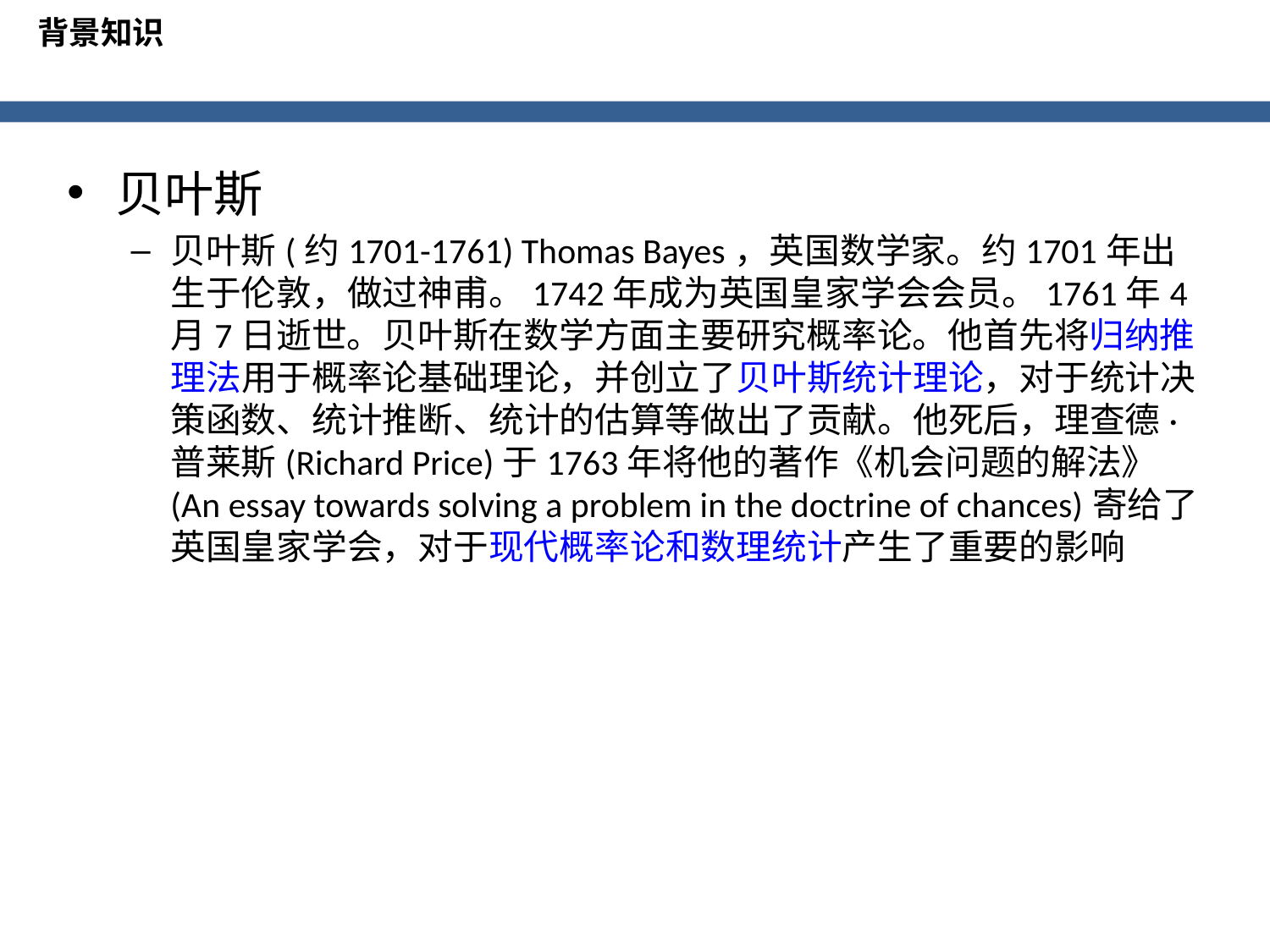

背景知识
贝叶斯
贝叶斯(约1701-1761) Thomas Bayes，英国数学家。约1701年出生于伦敦，做过神甫。1742年成为英国皇家学会会员。1761年4月7日逝世。贝叶斯在数学方面主要研究概率论。他首先将归纳推理法用于概率论基础理论，并创立了贝叶斯统计理论，对于统计决策函数、统计推断、统计的估算等做出了贡献。他死后，理查德·普莱斯(Richard Price)于1763年将他的著作《机会问题的解法》(An essay towards solving a problem in the doctrine of chances)寄给了英国皇家学会，对于现代概率论和数理统计产生了重要的影响